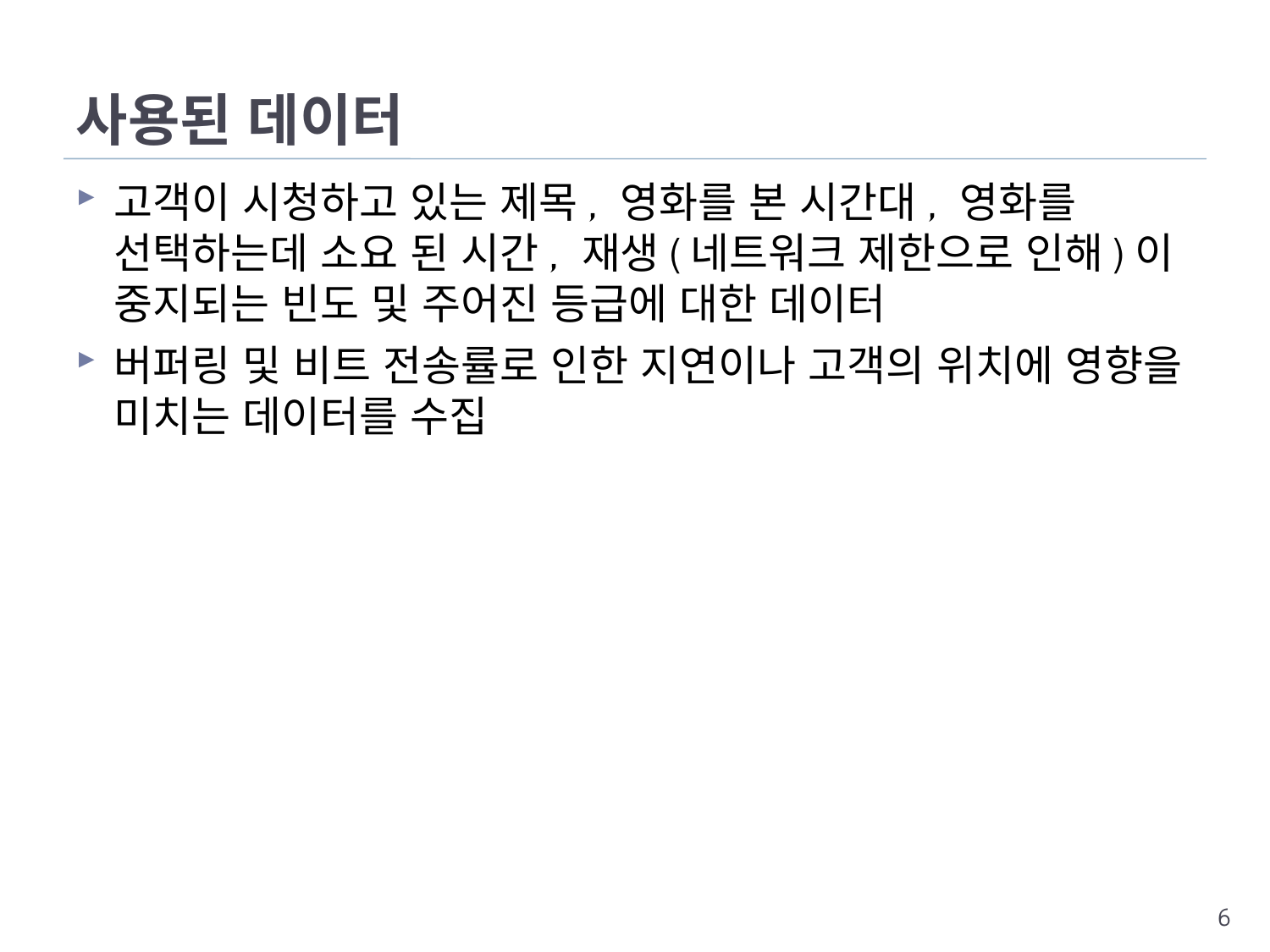

# 사용된 데이터
고객이 시청하고 있는 제목, 영화를 본 시간대, 영화를 선택하는데 소요 된 시간, 재생(네트워크 제한으로 인해)이 중지되는 빈도 및 주어진 등급에 대한 데이터
버퍼링 및 비트 전송률로 인한 지연이나 고객의 위치에 영향을 미치는 데이터를 수집

6